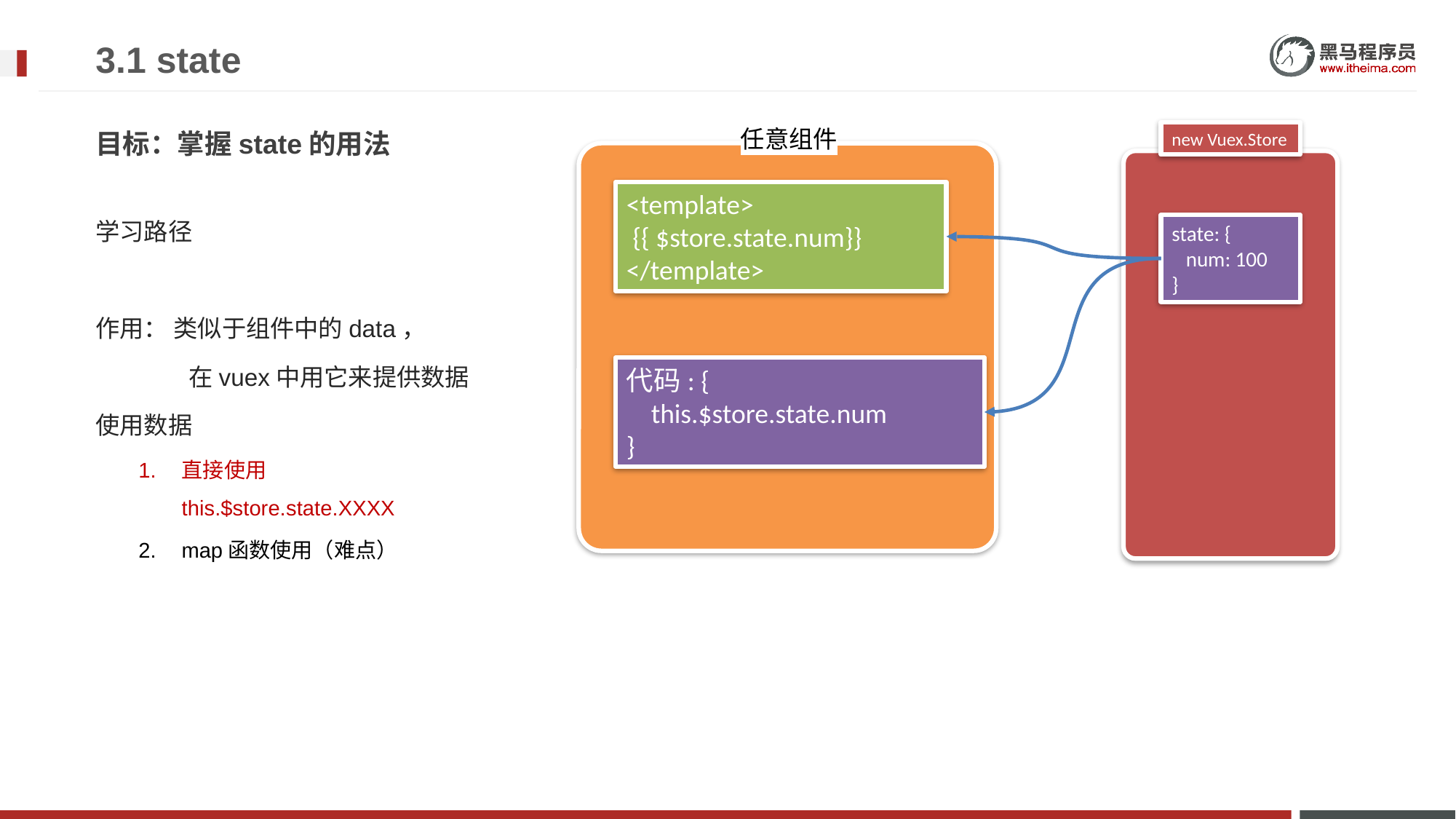

# 3.1 state
目标：掌握state的用法
任意组件
new Vuex.Store

<template>
 {{ $store.state.num}}
</template>
学习路径

作用： 类似于组件中的data，
                在vuex中用它来提供数据
使用数据
直接使用
this.$store.state.XXXX
map函数使用（难点）

state: {
   num: 100
}
代码: {
    this.$store.state.num
}